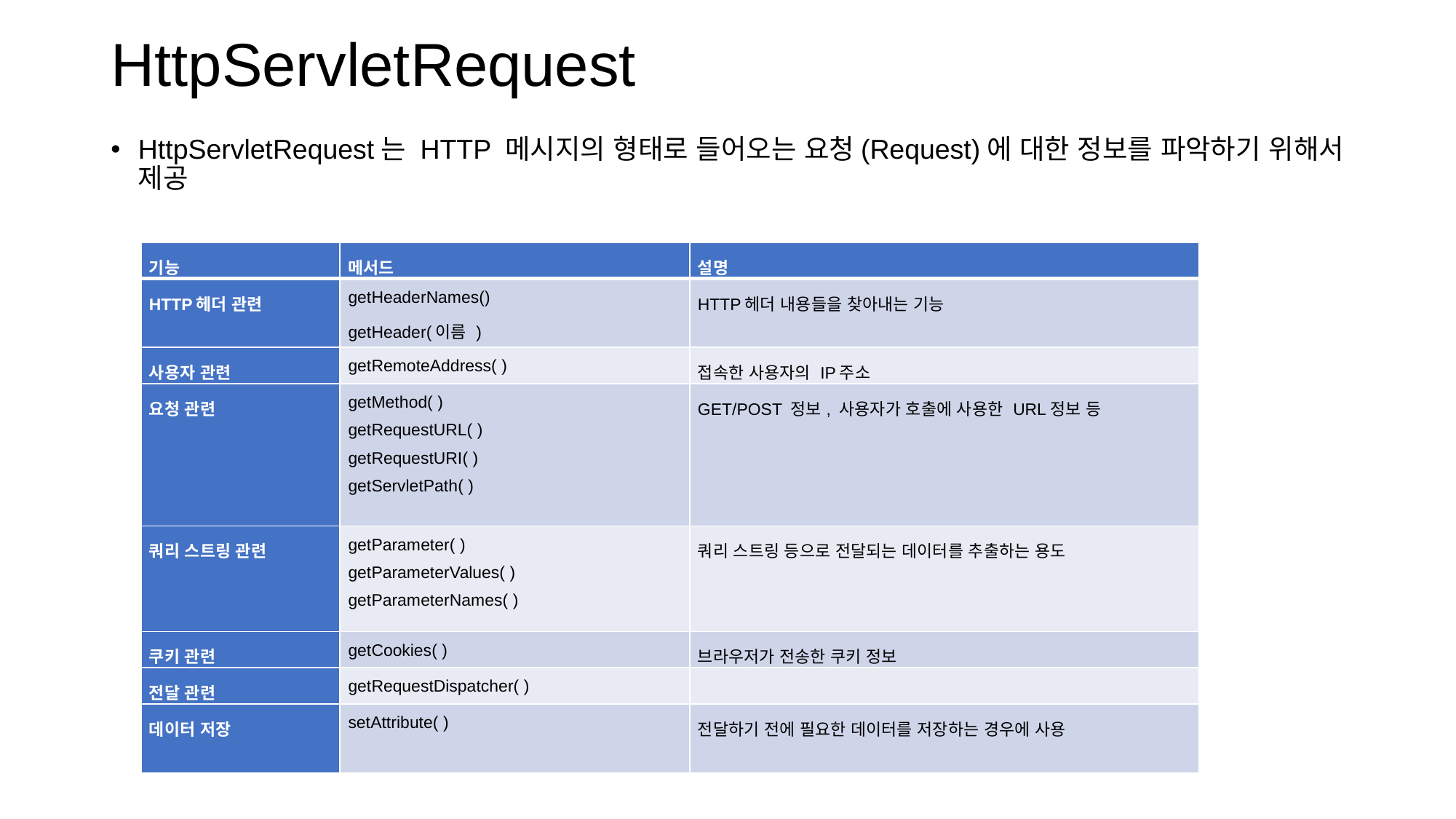

# HttpServletRequest
HttpServletRequest는 HTTP 메시지의 형태로 들어오는 요청(Request)에 대한 정보를 파악하기 위해서 제공
| 기능 | 메서드 | 설명 |
| --- | --- | --- |
| HTTP헤더 관련 | getHeaderNames() getHeader(이름 ) | HTTP헤더 내용들을 찾아내는 기능 |
| 사용자 관련 | getRemoteAddress( ) | 접속한 사용자의 IP주소 |
| 요청 관련 | getMethod( ) getRequestURL( ) getRequestURI( ) getServletPath( ) | GET/POST 정보, 사용자가 호출에 사용한 URL정보 등 |
| 쿼리 스트링 관련 | getParameter( ) getParameterValues( ) getParameterNames( ) | 쿼리 스트링 등으로 전달되는 데이터를 추출하는 용도 |
| 쿠키 관련 | getCookies( ) | 브라우저가 전송한 쿠키 정보 |
| 전달 관련 | getRequestDispatcher( ) |  |
| 데이터 저장 | setAttribute( ) | 전달하기 전에 필요한 데이터를 저장하는 경우에 사용 |